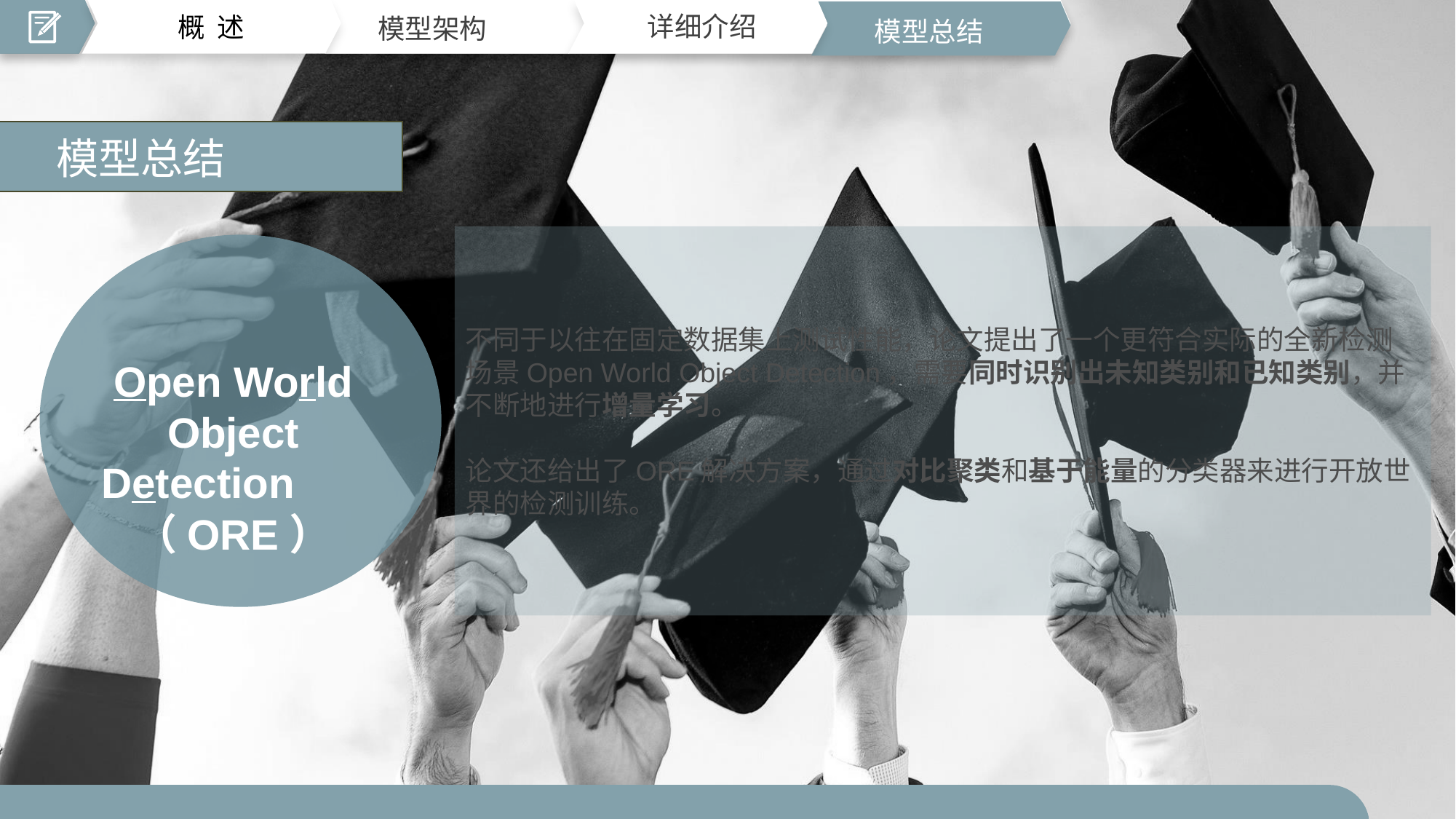

概  述

模型概述
概  述
Unet网络
详细介绍
训练和结果
模型架构
模型架构
模型总结

  模型总结

不同于以往在固定数据集上测试性能，论文提出了一个更符合实际的全新检测场景Open World Object Detection，需要同时识别出未知类别和已知类别，并不断地进行增量学习。

论文还给出了ORE解决方案，通过对比聚类和基于能量的分类器来进行开放世界的检测训练。

Open World Object Detection       （ORE）